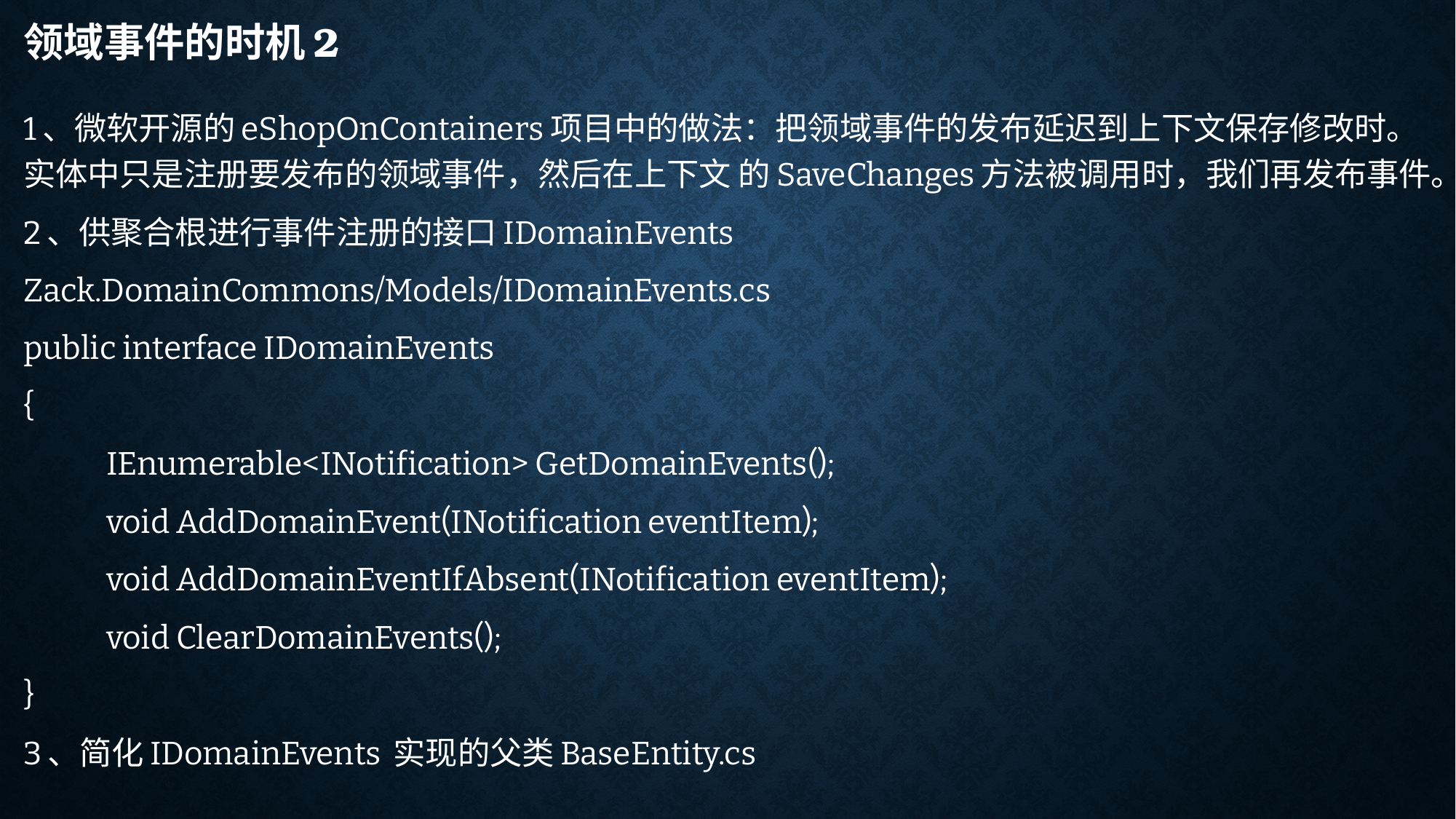

# 领域事件的时机2
1、微软开源的eShopOnContainers项目中的做法：把领域事件的发布延迟到上下文保存修改时。实体中只是注册要发布的领域事件，然后在上下文 的SaveChanges方法被调用时，我们再发布事件。
2、供聚合根进行事件注册的接口IDomainEvents
Zack.DomainCommons/Models/IDomainEvents.cs
public interface IDomainEvents
{
	IEnumerable<INotification> GetDomainEvents();
	void AddDomainEvent(INotification eventItem);
	void AddDomainEventIfAbsent(INotification eventItem);
	void ClearDomainEvents();
}
3、简化IDomainEvents 实现的父类BaseEntity.cs